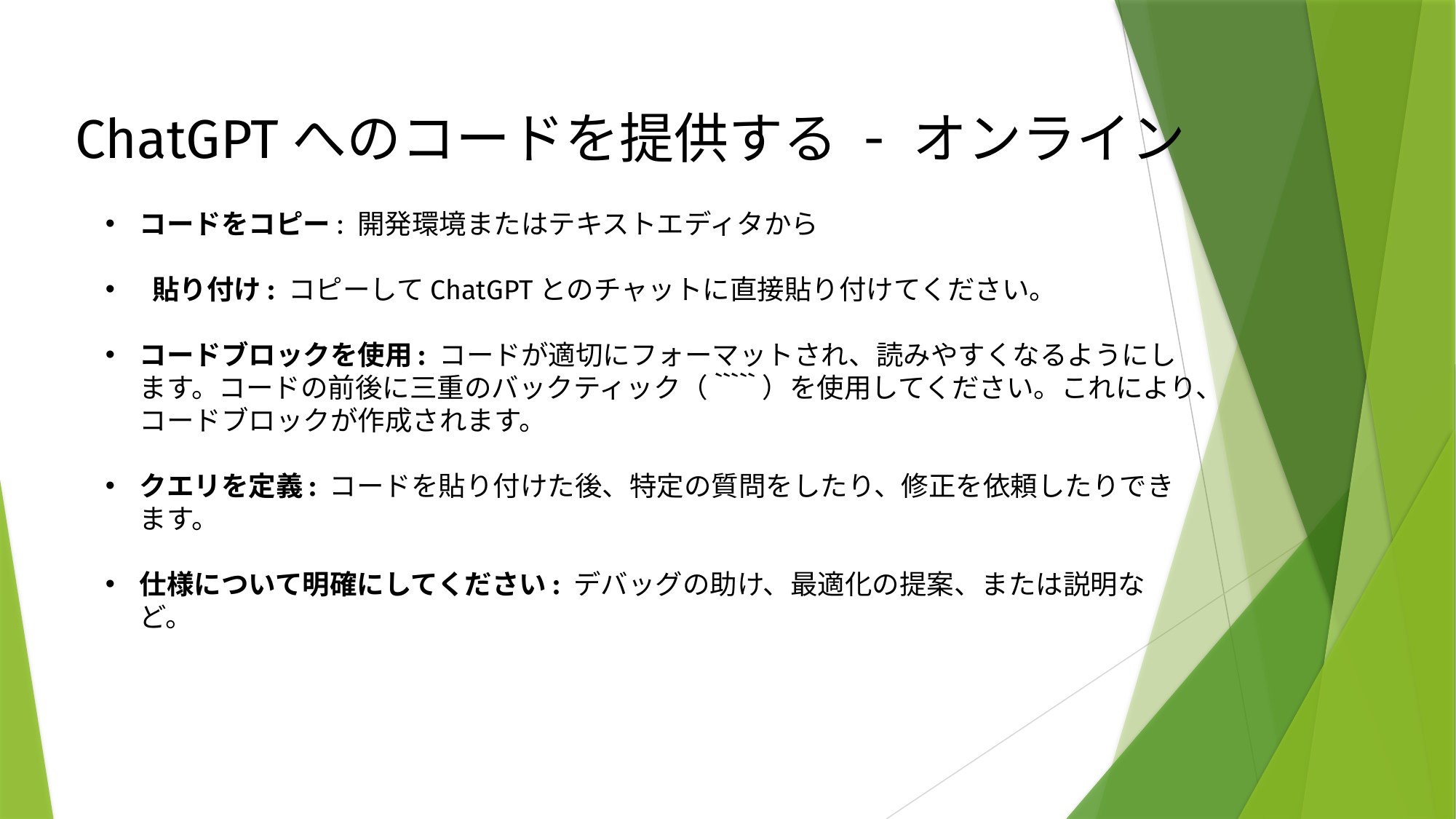

ChatGPTへのコードを提供する - オンライン
コードをコピー: 開発環境またはテキストエディタから

 貼り付け: コピーしてChatGPTとのチャットに直接貼り付けてください。

コードブロックを使用: コードが適切にフォーマットされ、読みやすくなるようにします。コードの前後に三重のバックティック（`````）を使用してください。これにより、コードブロックが作成されます。

クエリを定義: コードを貼り付けた後、特定の質問をしたり、修正を依頼したりできます。

仕様について明確にしてください: デバッグの助け、最適化の提案、または説明など。